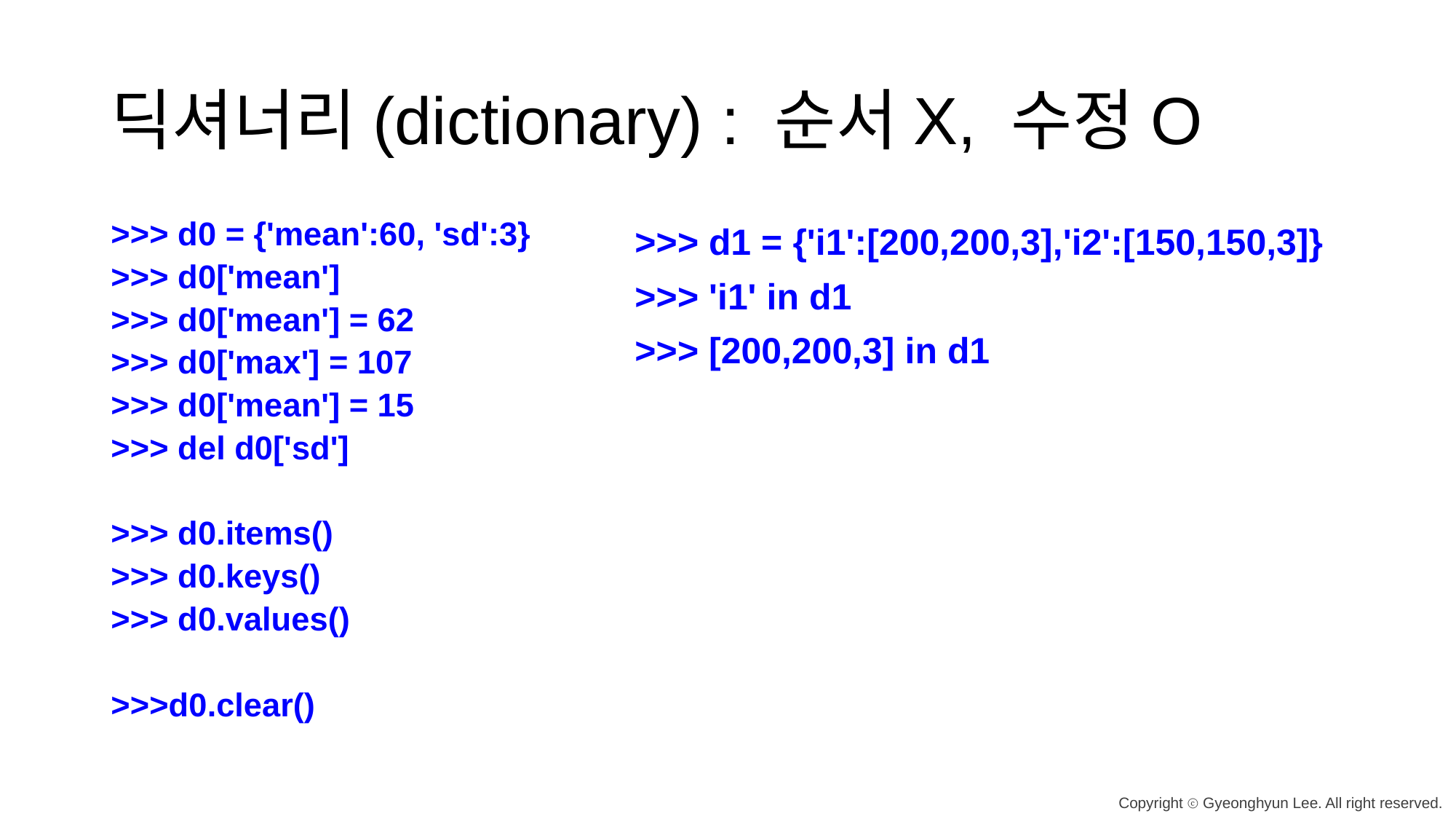

# 딕셔너리(dictionary) : 순서X, 수정O
>>> d0 = {'mean':60, 'sd':3}
>>> d0['mean']
>>> d0['mean'] = 62
>>> d0['max'] = 107
>>> d0['mean'] = 15
>>> del d0['sd']

>>> d0.items()
>>> d0.keys()
>>> d0.values()

>>>d0.clear()

>>> d1 = {'i1':[200,200,3],'i2':[150,150,3]}
>>> 'i1' in d1
>>> [200,200,3] in d1